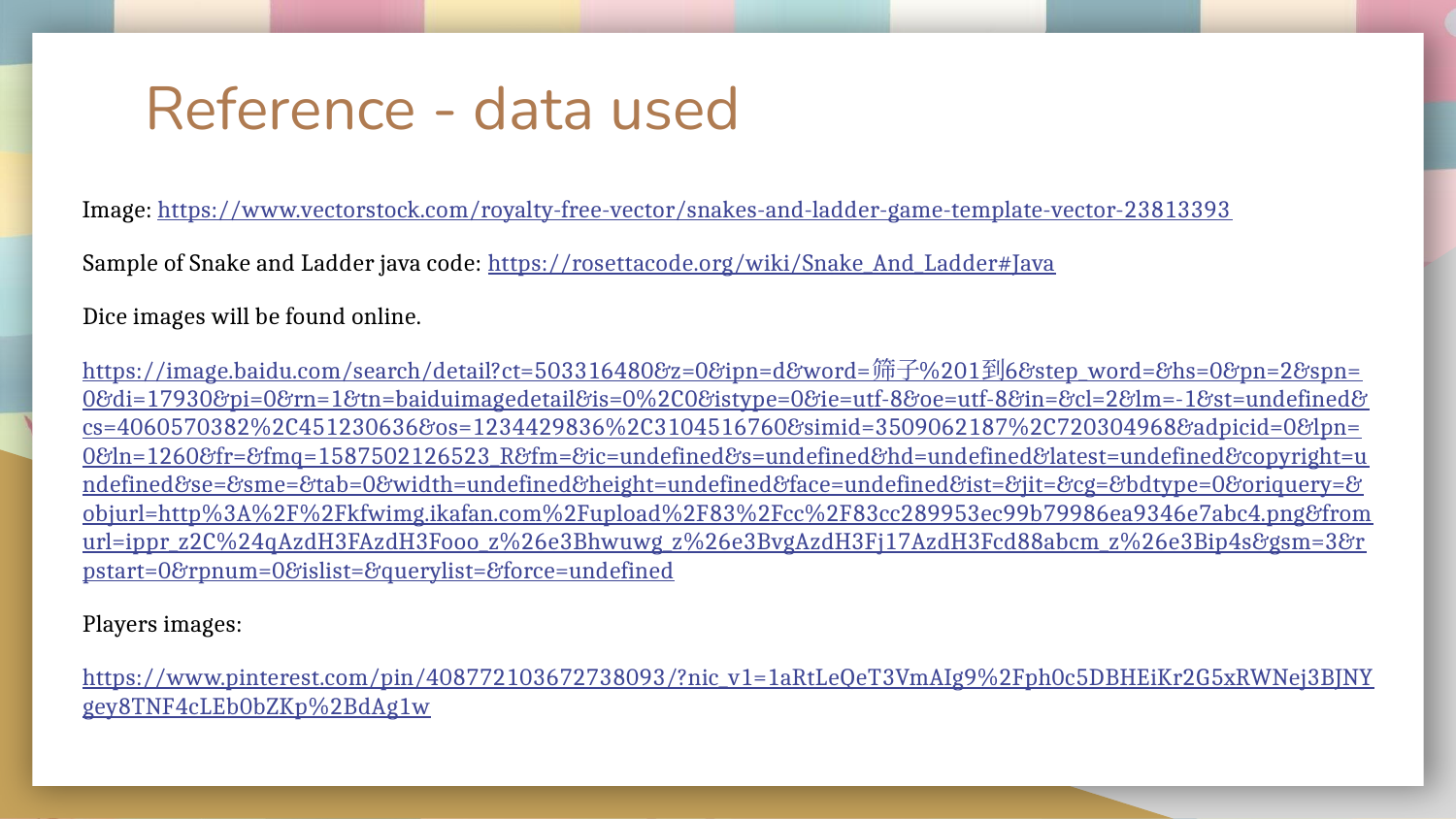

# Reference - data used
Image: https://www.vectorstock.com/royalty-free-vector/snakes-and-ladder-game-template-vector-23813393
Sample of Snake and Ladder java code: https://rosettacode.org/wiki/Snake_And_Ladder#Java
Dice images will be found online.
https://image.baidu.com/search/detail?ct=503316480&z=0&ipn=d&word=筛子%201到6&step_word=&hs=0&pn=2&spn=0&di=17930&pi=0&rn=1&tn=baiduimagedetail&is=0%2C0&istype=0&ie=utf-8&oe=utf-8&in=&cl=2&lm=-1&st=undefined&cs=4060570382%2C451230636&os=1234429836%2C3104516760&simid=3509062187%2C720304968&adpicid=0&lpn=0&ln=1260&fr=&fmq=1587502126523_R&fm=&ic=undefined&s=undefined&hd=undefined&latest=undefined&copyright=undefined&se=&sme=&tab=0&width=undefined&height=undefined&face=undefined&ist=&jit=&cg=&bdtype=0&oriquery=&objurl=http%3A%2F%2Fkfwimg.ikafan.com%2Fupload%2F83%2Fcc%2F83cc289953ec99b79986ea9346e7abc4.png&fromurl=ippr_z2C%24qAzdH3FAzdH3Fooo_z%26e3Bhwuwg_z%26e3BvgAzdH3Fj17AzdH3Fcd88abcm_z%26e3Bip4s&gsm=3&rpstart=0&rpnum=0&islist=&querylist=&force=undefined
Players images:
https://www.pinterest.com/pin/408772103672738093/?nic_v1=1aRtLeQeT3VmAIg9%2Fph0c5DBHEiKr2G5xRWNej3BJNYgey8TNF4cLEb0bZKp%2BdAg1w